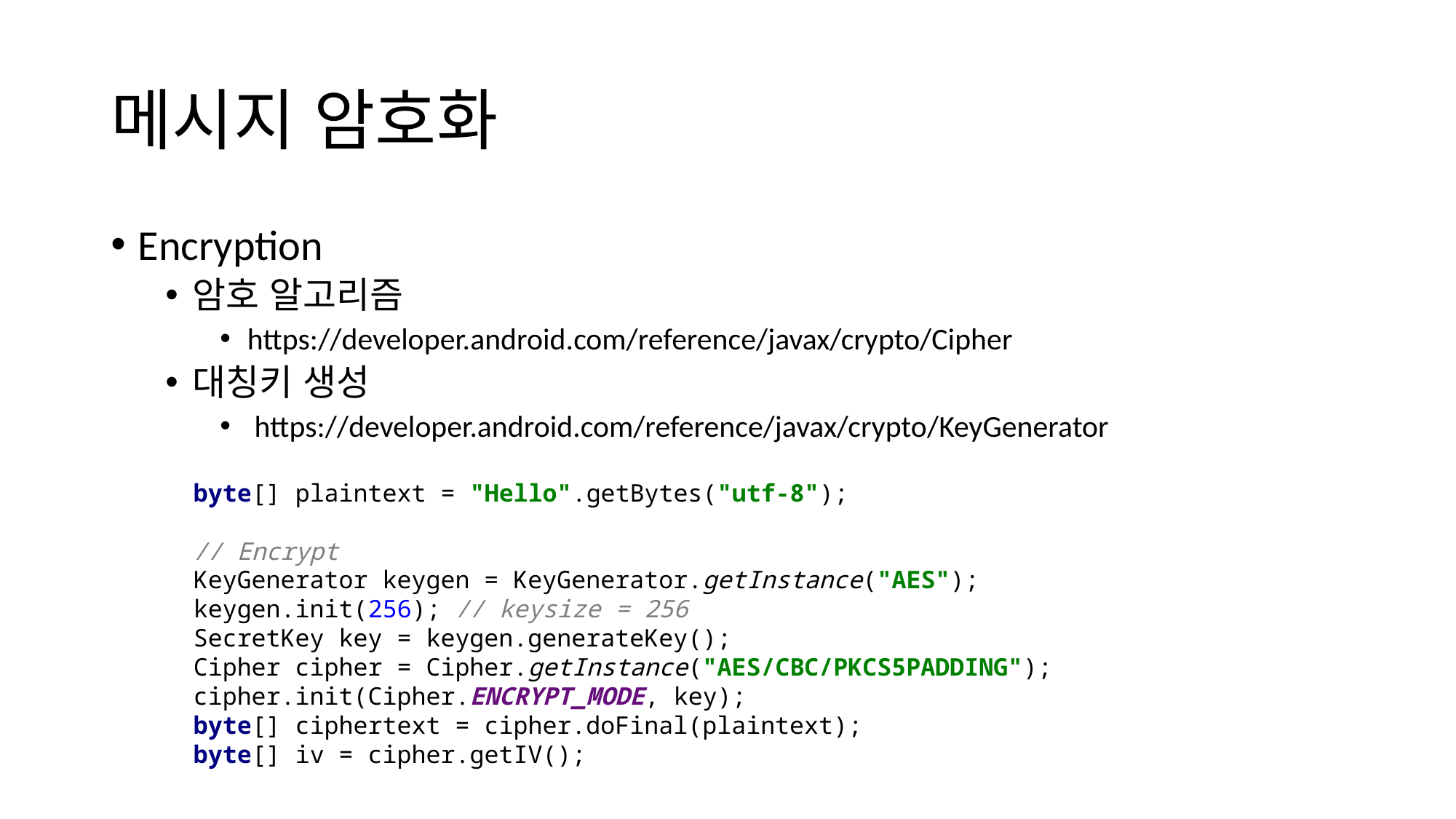

# 메시지 암호화
Encryption
암호 알고리즘
https://developer.android.com/reference/javax/crypto/Cipher
대칭키 생성
 https://developer.android.com/reference/javax/crypto/KeyGenerator

byte[] plaintext = "Hello".getBytes("utf-8");
// Encrypt
KeyGenerator keygen = KeyGenerator.getInstance("AES");
keygen.init(256); // keysize = 256
SecretKey key = keygen.generateKey();
Cipher cipher = Cipher.getInstance("AES/CBC/PKCS5PADDING");
cipher.init(Cipher.ENCRYPT_MODE, key);
byte[] ciphertext = cipher.doFinal(plaintext);
byte[] iv = cipher.getIV();